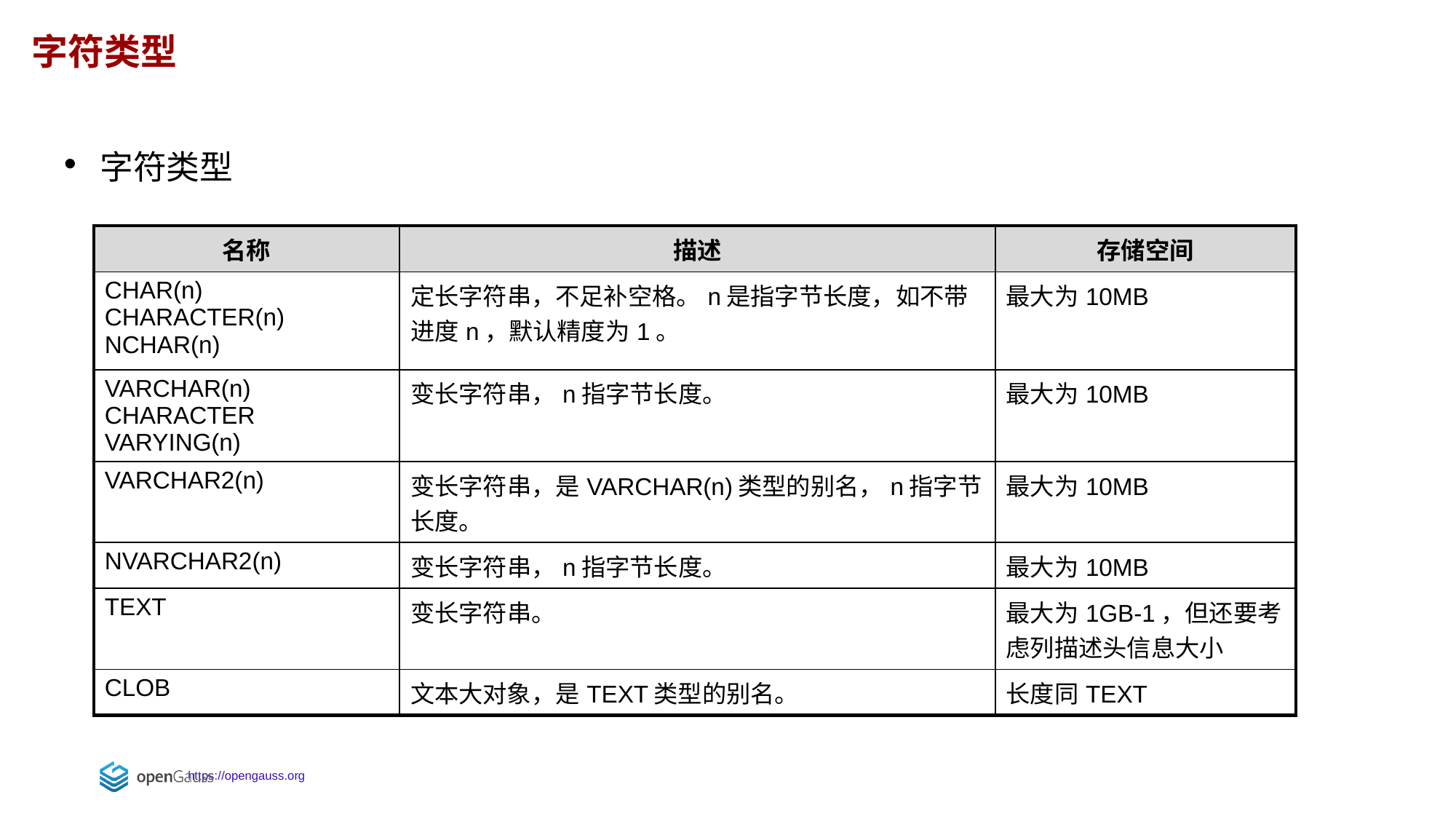

字符类型
字符类型
| 名称 | 描述 | 存储空间 |
| --- | --- | --- |
| CHAR(n) CHARACTER(n) NCHAR(n) | 定长字符串，不足补空格。n是指字节长度，如不带进度n，默认精度为1。 | 最大为10MB |
| VARCHAR(n) CHARACTER VARYING(n) | 变长字符串，n指字节长度。 | 最大为10MB |
| VARCHAR2(n) | 变长字符串，是VARCHAR(n)类型的别名，n指字节长度。 | 最大为10MB |
| NVARCHAR2(n) | 变长字符串，n指字节长度。 | 最大为10MB |
| TEXT | 变长字符串。 | 最大为1GB-1，但还要考虑列描述头信息大小 |
| CLOB | 文本大对象，是TEXT类型的别名。 | 长度同TEXT |